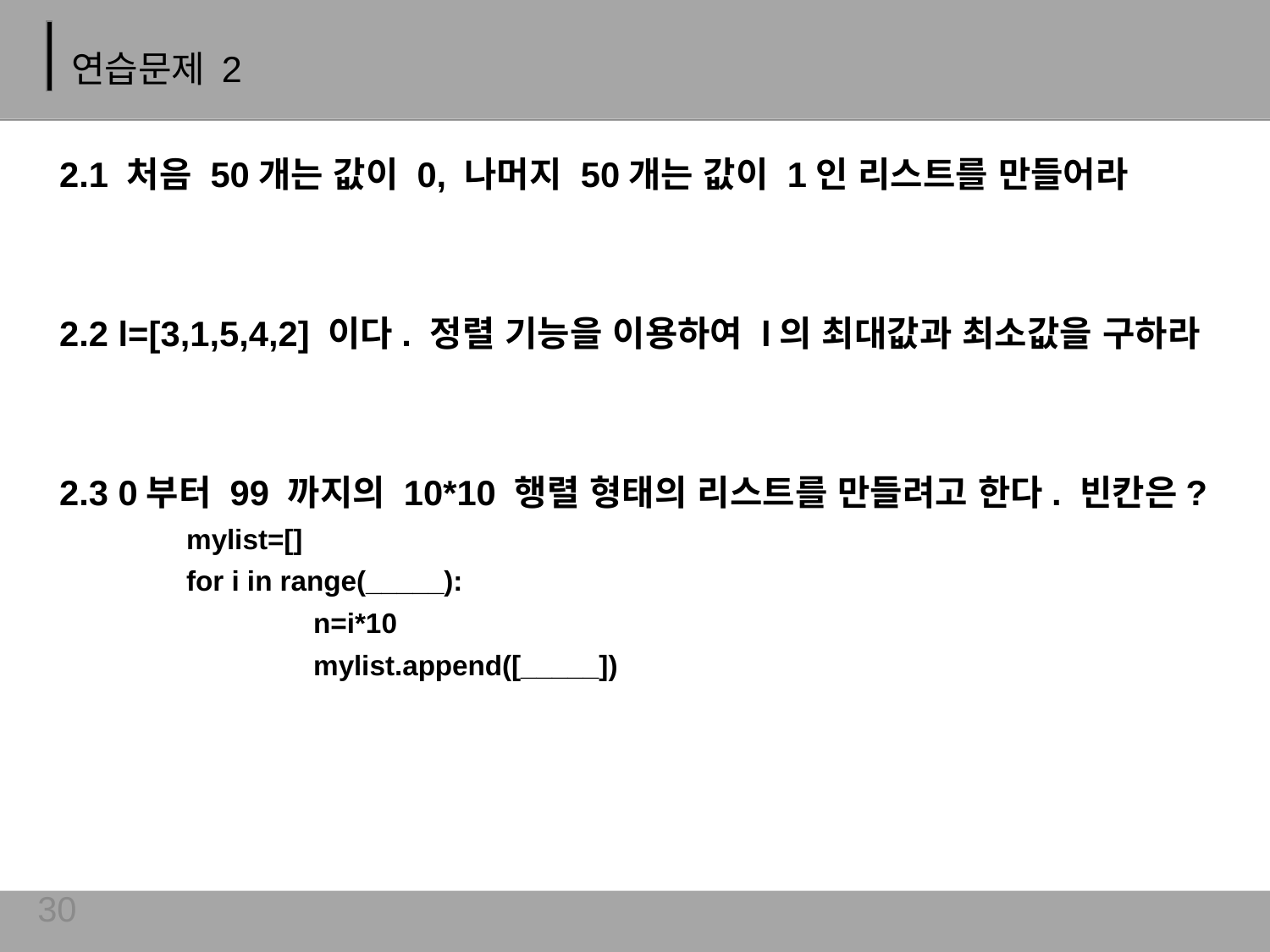

# 연습문제 2
2.1 처음 50개는 값이 0, 나머지 50개는 값이 1인 리스트를 만들어라

2.2 l=[3,1,5,4,2] 이다. 정렬 기능을 이용하여 l의 최대값과 최소값을 구하라

2.3 0부터 99 까지의 10*10 행렬 형태의 리스트를 만들려고 한다. 빈칸은?
	mylist=[]
	for i in range(_____):
		n=i*10
		mylist.append([_____])
30